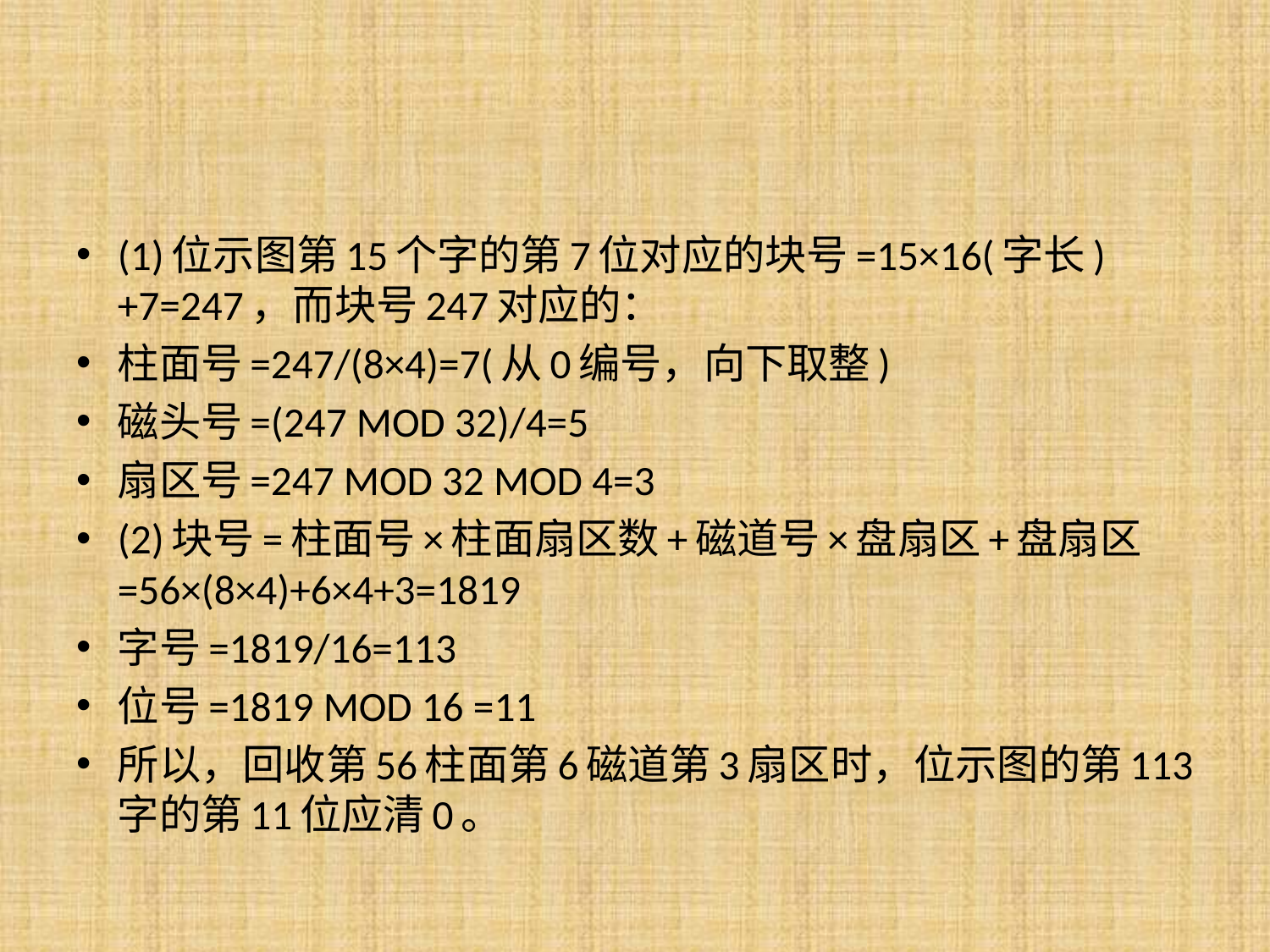

#
(1)位示图第15个字的第7位对应的块号=15×16(字长)+7=247，而块号247对应的：
柱面号=247/(8×4)=7(从0编号，向下取整)
磁头号=(247 MOD 32)/4=5
扇区号=247 MOD 32 MOD 4=3
(2)块号=柱面号×柱面扇区数+磁道号×盘扇区+盘扇区=56×(8×4)+6×4+3=1819
字号=1819/16=113
位号=1819 MOD 16 =11
所以，回收第56柱面第6磁道第3扇区时，位示图的第113字的第11位应清0。